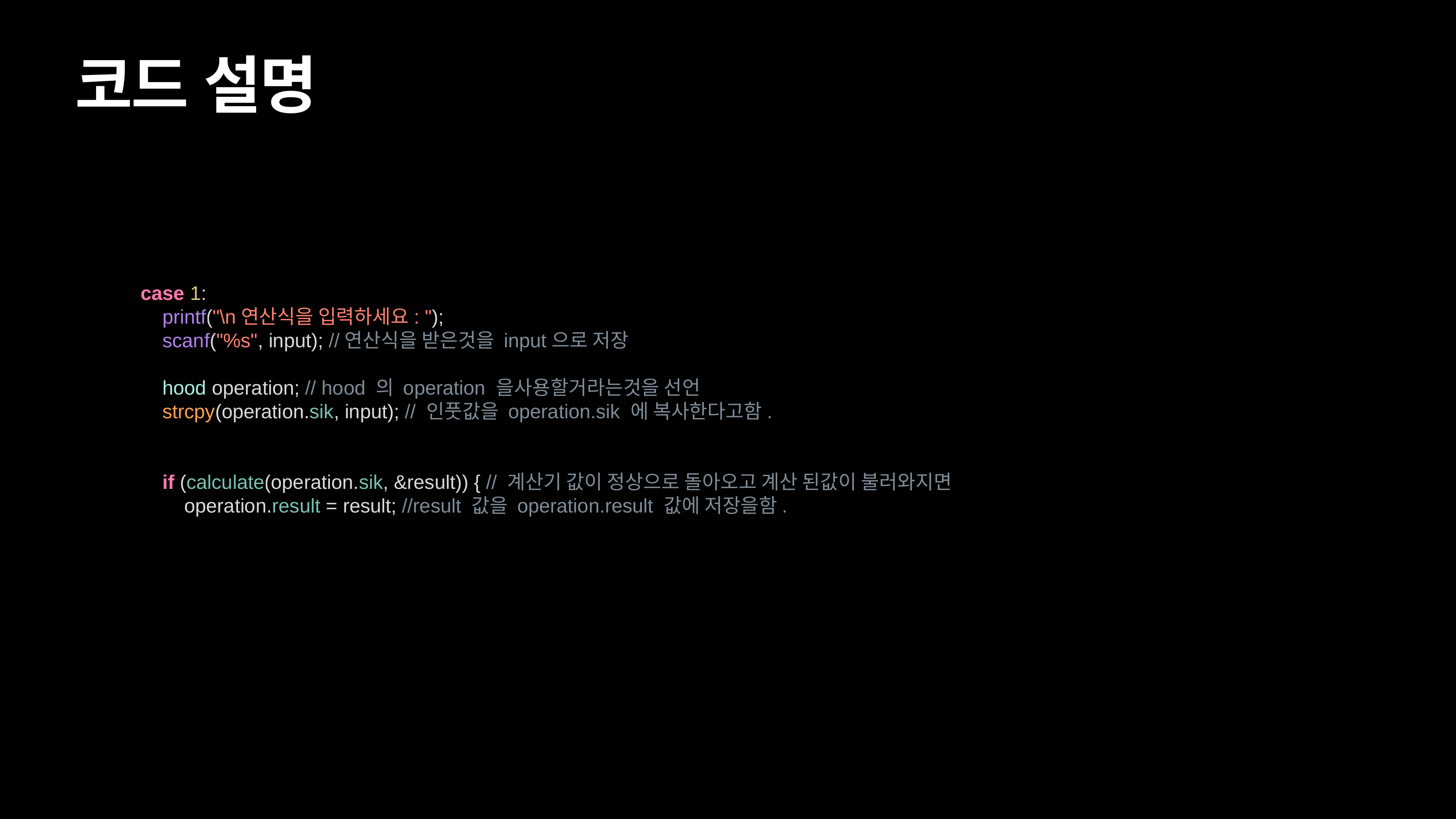

# 코드 설명

            case 1:
                printf("\n연산식을 입력하세요: ");
                scanf("%s", input); //연산식을 받은것을 input으로 저장

                hood operation; // hood 의 operation 을사용할거라는것을 선언
                strcpy(operation.sik, input); // 인풋값을 operation.sik 에 복사한다고함.

                if (calculate(operation.sik, &result)) { // 계산기 값이 정상으로 돌아오고 계산 된값이 불러와지면
                    operation.result = result; //result 값을 operation.result 값에 저장을함.